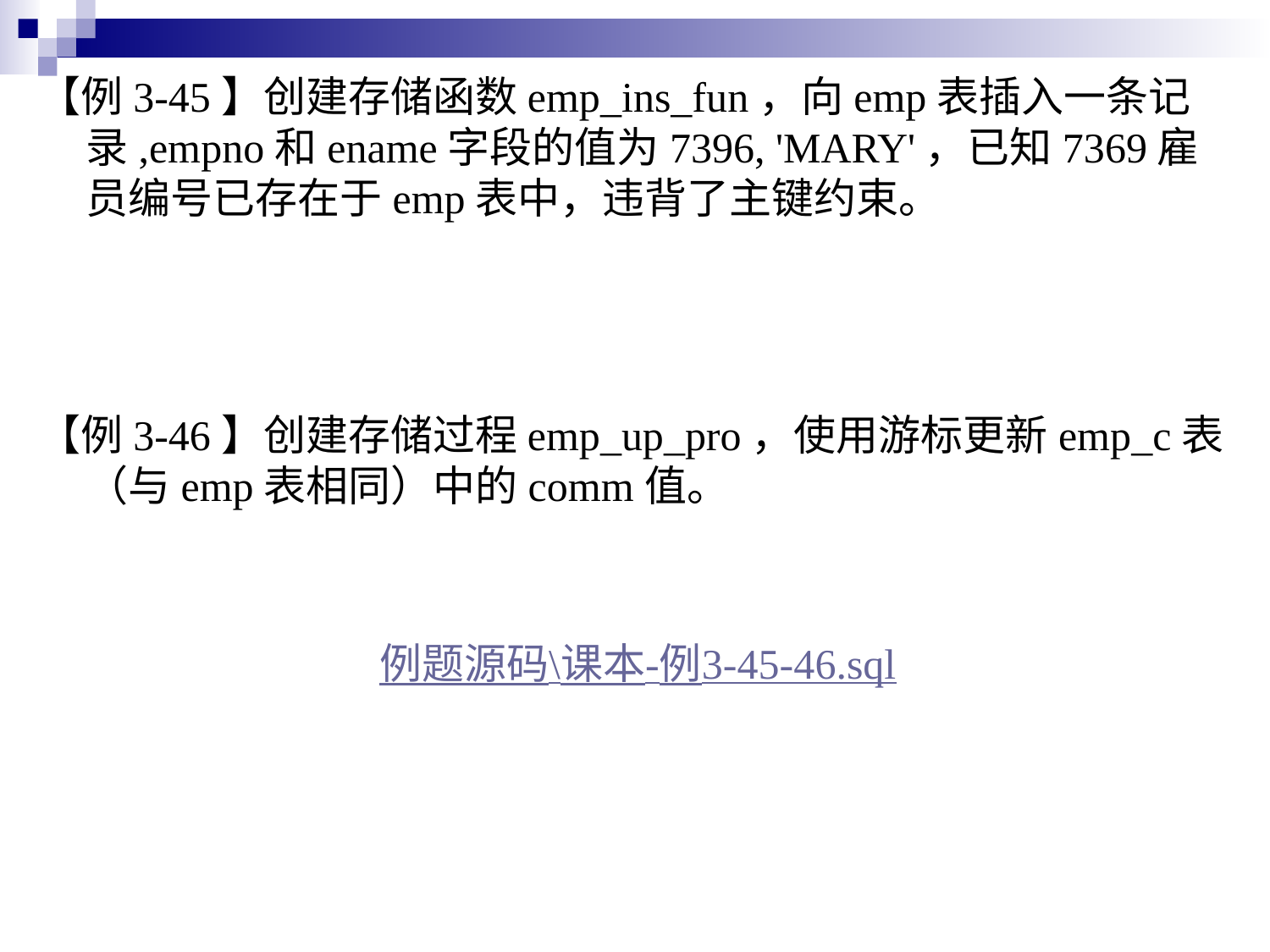

【例3-45】创建存储函数emp_ins_fun，向emp表插入一条记录,empno和ename字段的值为7396, 'MARY'，已知7369雇员编号已存在于emp表中，违背了主键约束。

【例3-46】创建存储过程emp_up_pro，使用游标更新emp_c表（与emp表相同）中的comm值。

例题源码\课本-例3-45-46.sql